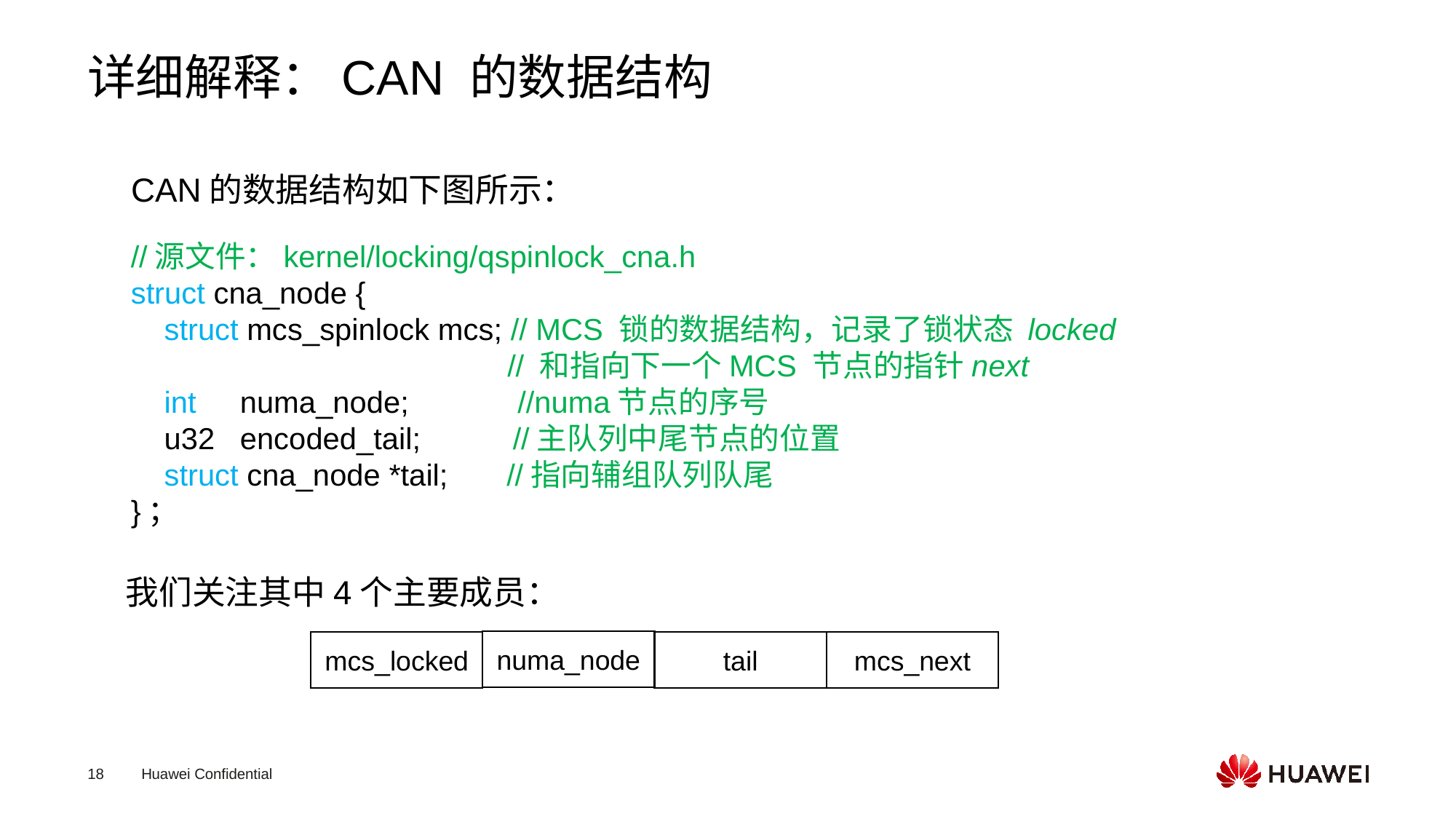

# 详细解释：CAN 的数据结构
CAN的数据结构如下图所示：
//源文件：kernel/locking/qspinlock_cna.h
struct cna_node {
    struct mcs_spinlock mcs; // MCS 锁的数据结构，记录了锁状态 locked
                                             // 和指向下一个MCS 节点的指针next
    int	numa_node;             //numa节点的序号
    u32	encoded_tail;           //主队列中尾节点的位置
    struct cna_node *tail;       //指向辅组队列队尾
}；
我们关注其中4个主要成员：
numa_node
mcs_locked
tail
mcs_next